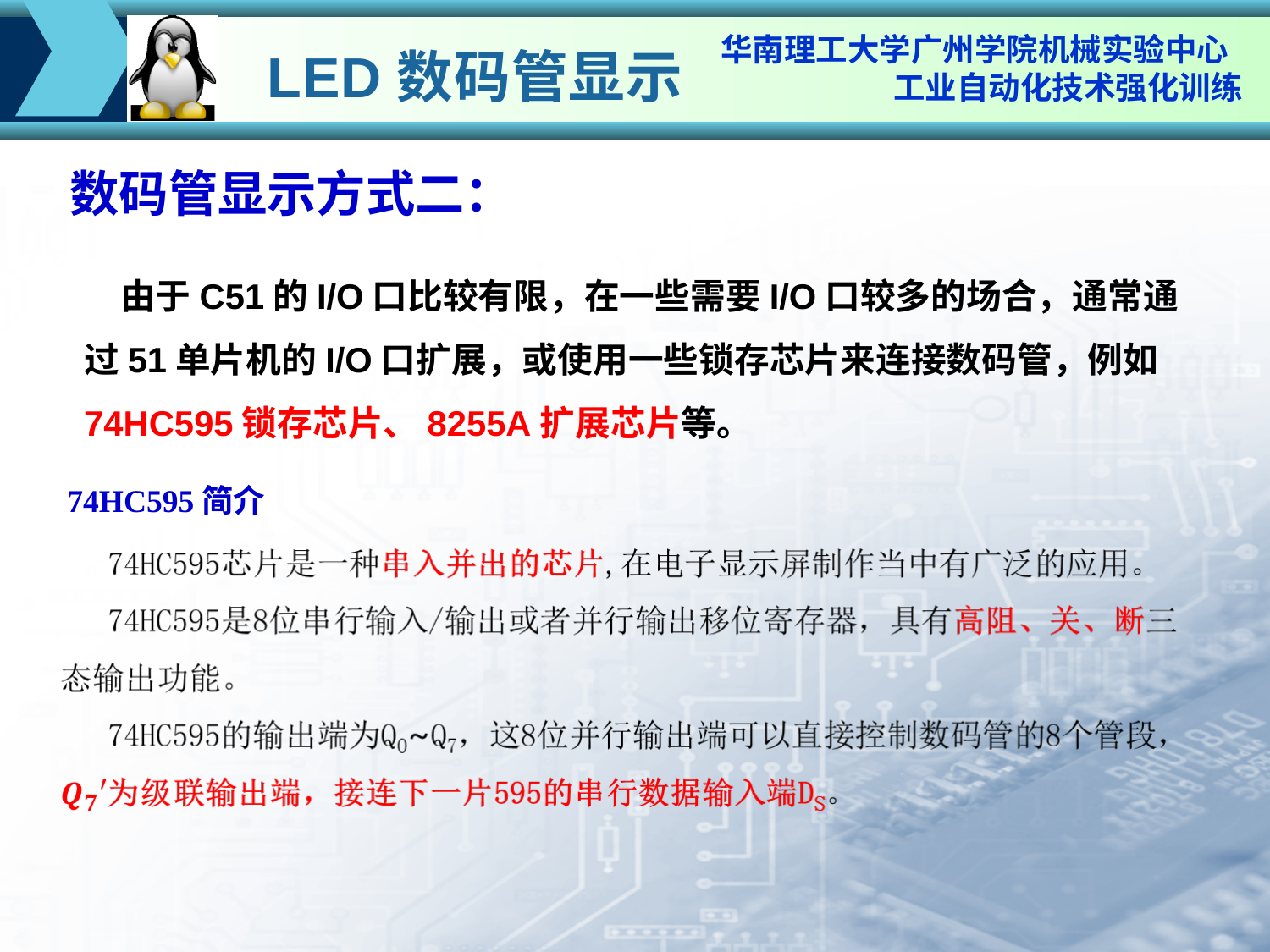

LED数码管显示
数码管显示方式二：
    由于C51的I/O口比较有限，在一些需要I/O口较多的场合，通常通过51单片机的I/O口扩展，或使用一些锁存芯片来连接数码管，例如74HC595锁存芯片、8255A扩展芯片等。
74HC595简介